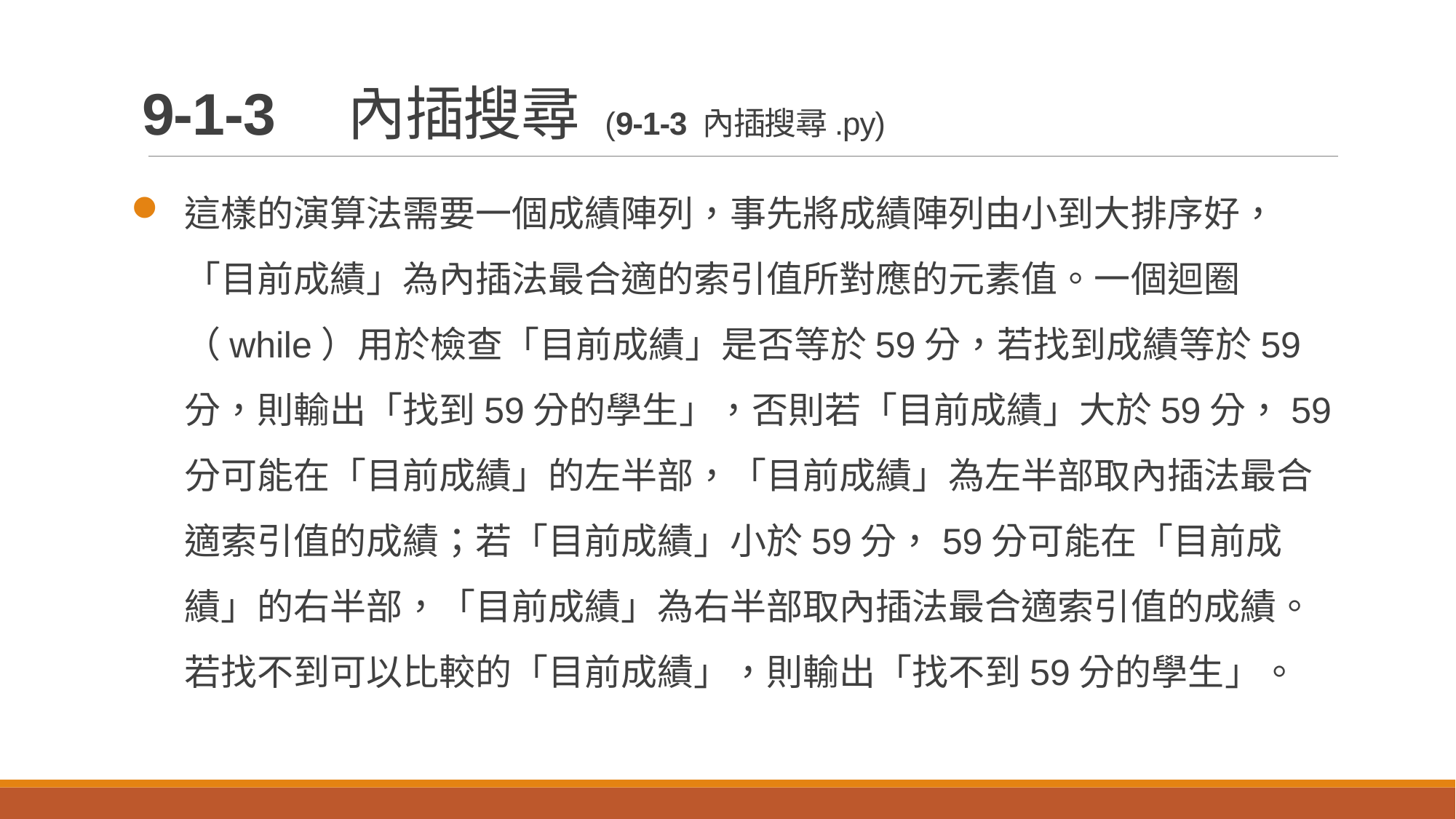

# 9-1-3　內插搜尋 (9-1-3 內插搜尋.py)
這樣的演算法需要一個成績陣列，事先將成績陣列由小到大排序好，「目前成績」為內插法最合適的索引值所對應的元素值。一個迴圈（while）用於檢查「目前成績」是否等於59分，若找到成績等於59分，則輸出「找到59分的學生」，否則若「目前成績」大於59分，59分可能在「目前成績」的左半部，「目前成績」為左半部取內插法最合適索引值的成績；若「目前成績」小於59分，59分可能在「目前成績」的右半部，「目前成績」為右半部取內插法最合適索引值的成績。若找不到可以比較的「目前成績」，則輸出「找不到59分的學生」。